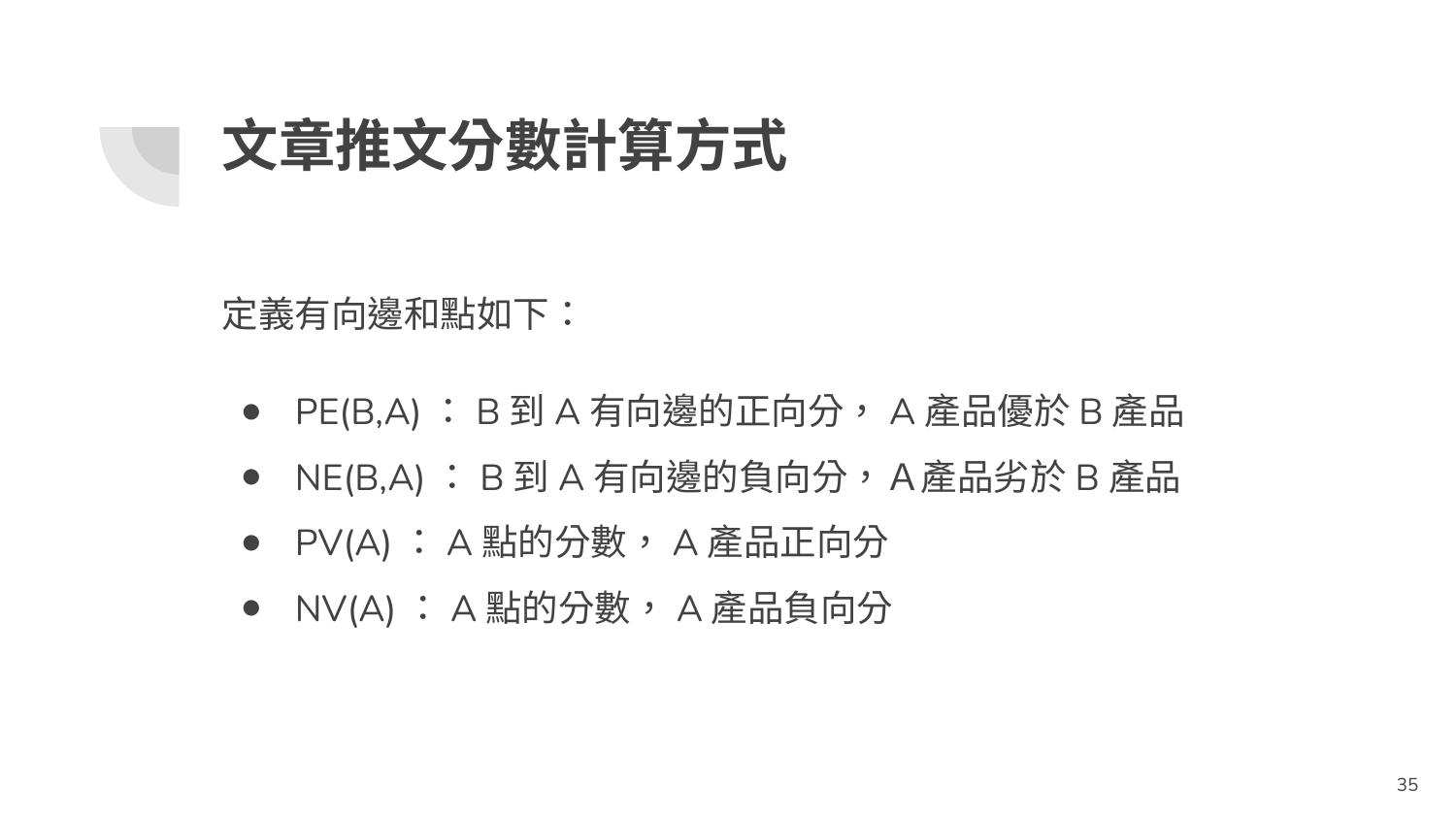

# 文章推文分數計算方式
定義有向邊和點如下：
PE(B,A)：B到A有向邊的正向分，A產品優於B產品
NE(B,A)：B到A有向邊的負向分，Ａ產品劣於B產品
PV(A)：A點的分數，A產品正向分
NV(A)：A點的分數，A產品負向分
35